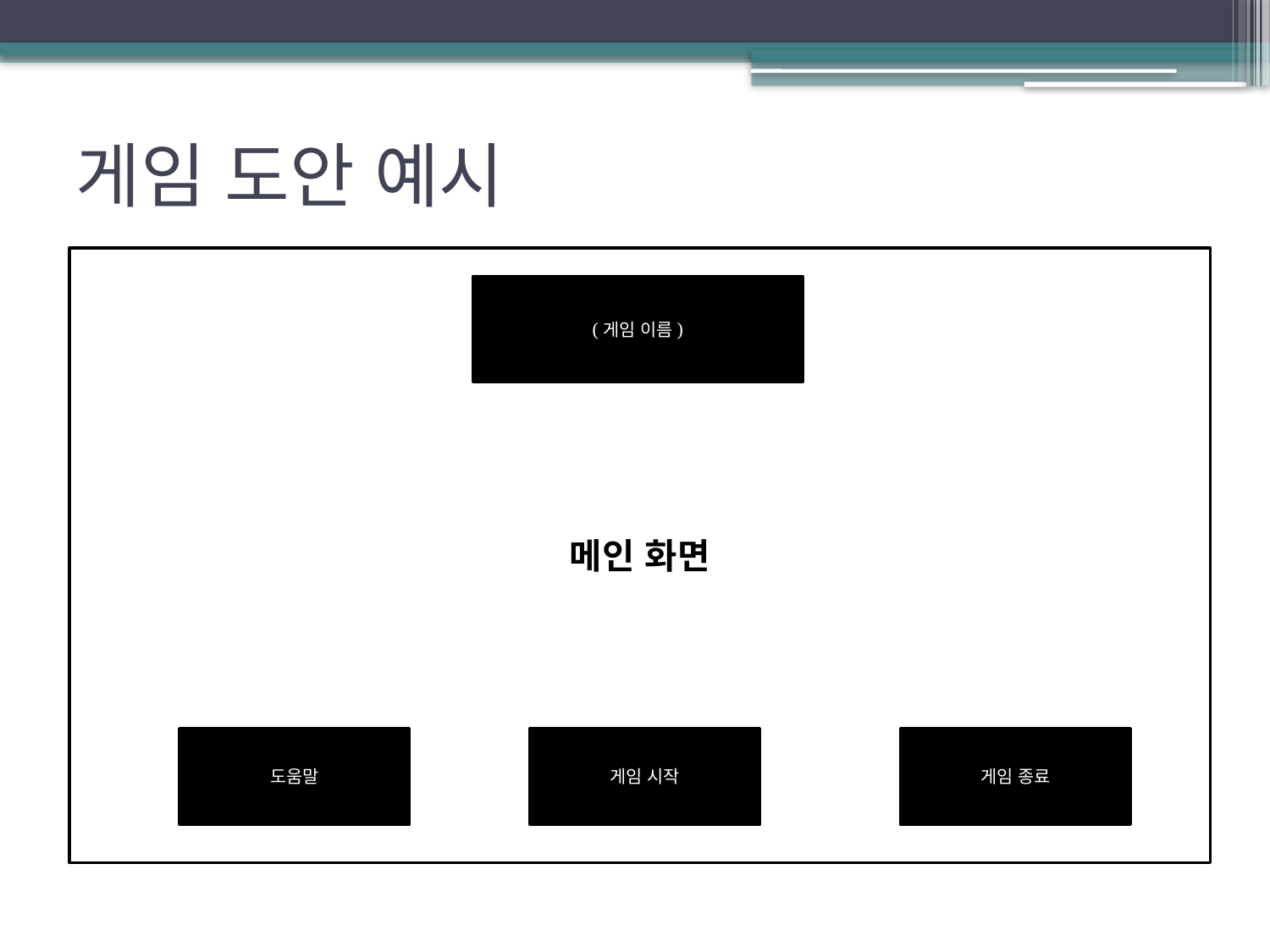

# 게임 도안 예시
메인 화면
(게임 이름)
도움말
게임 시작
게임 종료